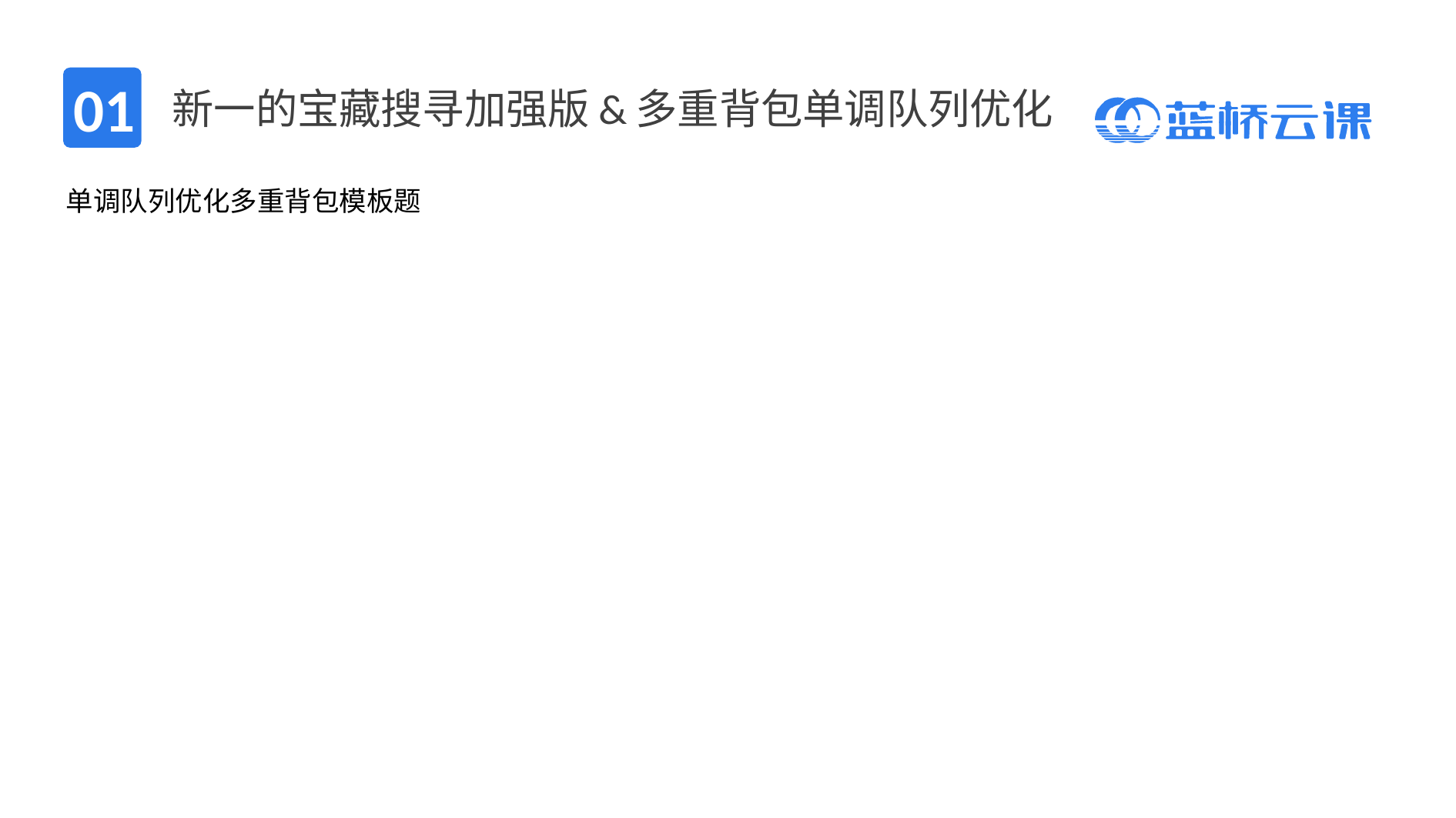

# 新一的宝藏搜寻加强版&多重背包单调队列优化
01

单调队列优化多重背包模板题
|  |
| --- |